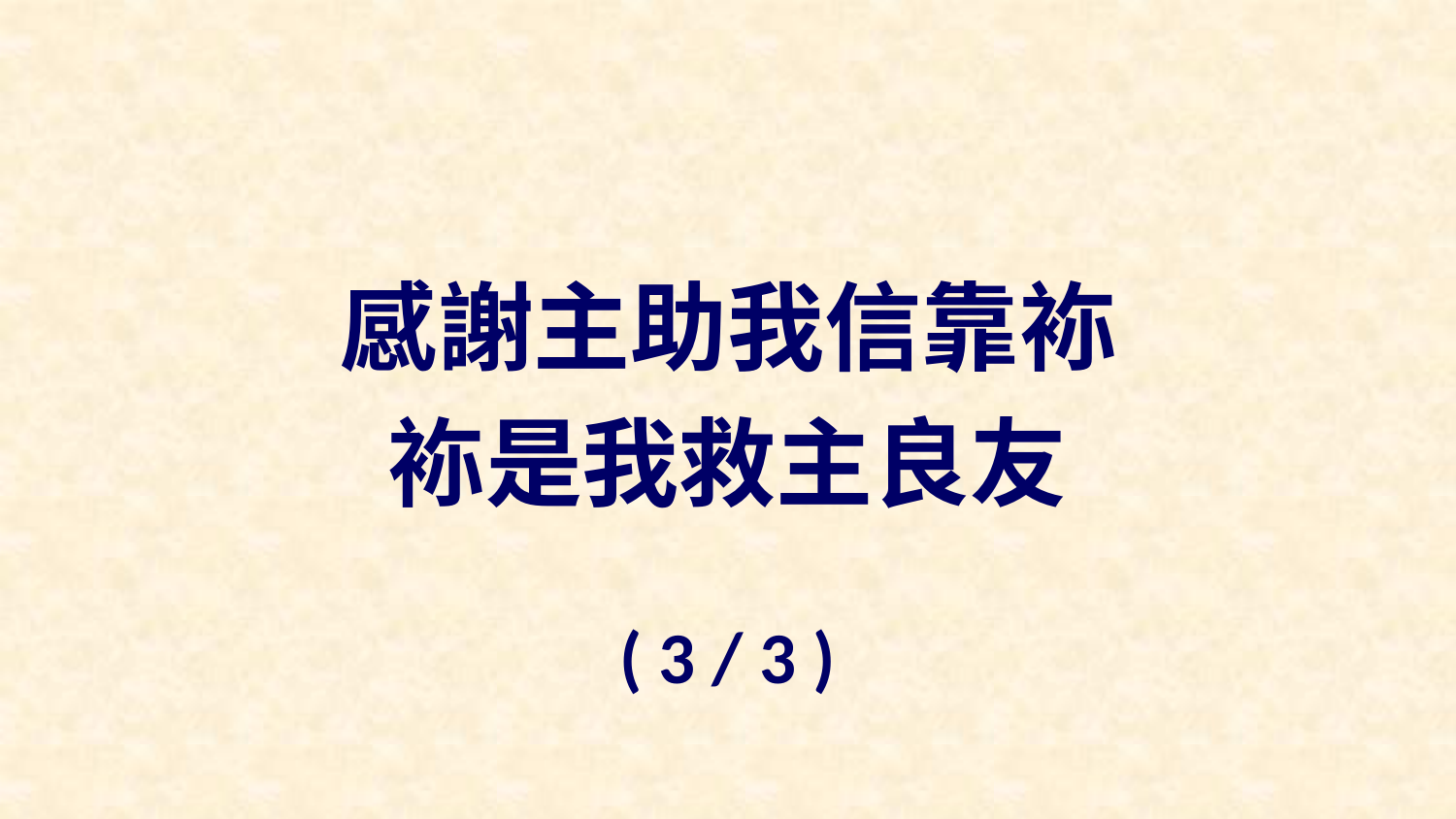

感謝主助我信靠袮
袮是我救主良友
( 3 / 3 )